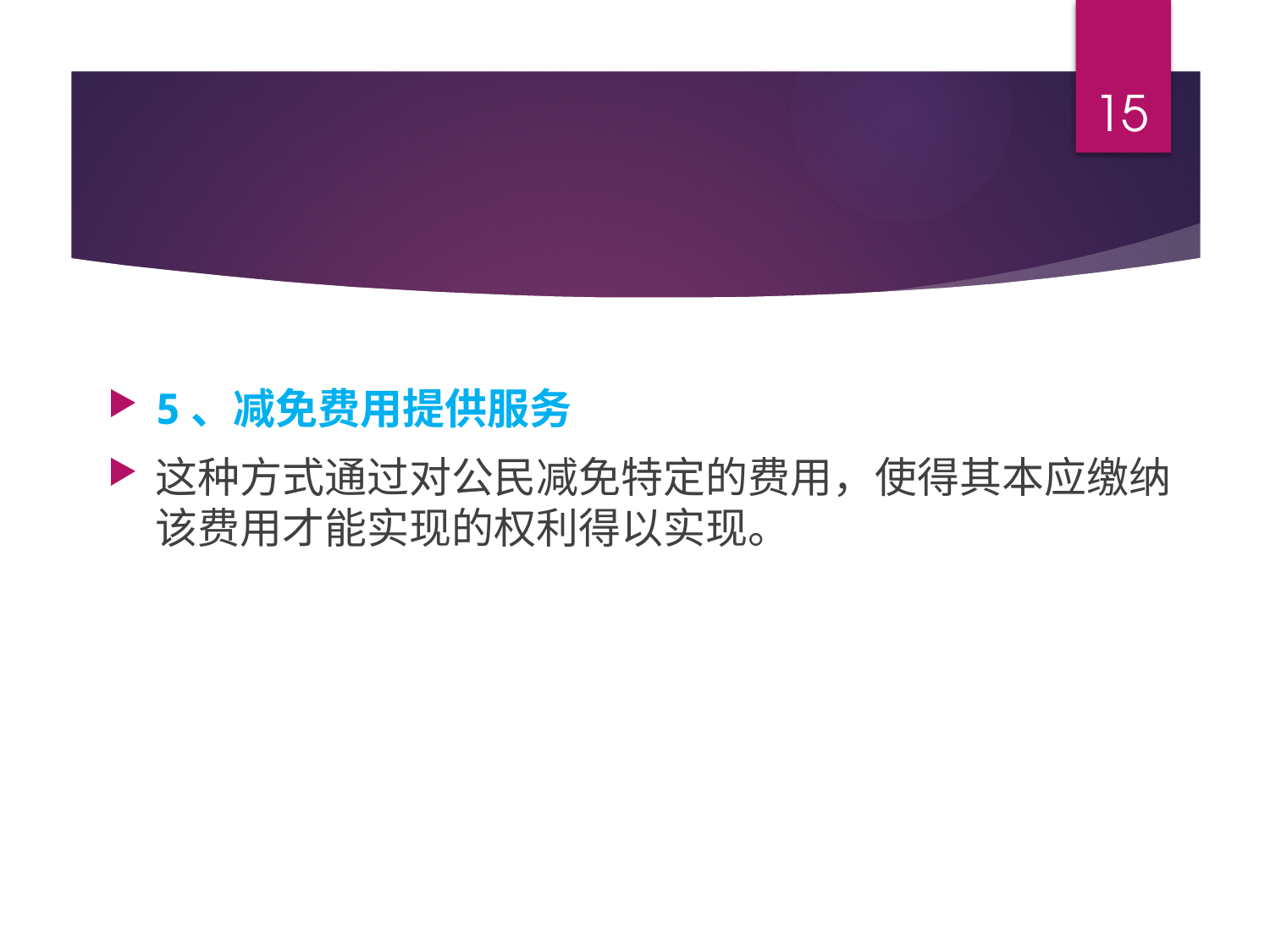

15
#
5、减免费用提供服务
这种方式通过对公民减免特定的费用，使得其本应缴纳该费用才能实现的权利得以实现。